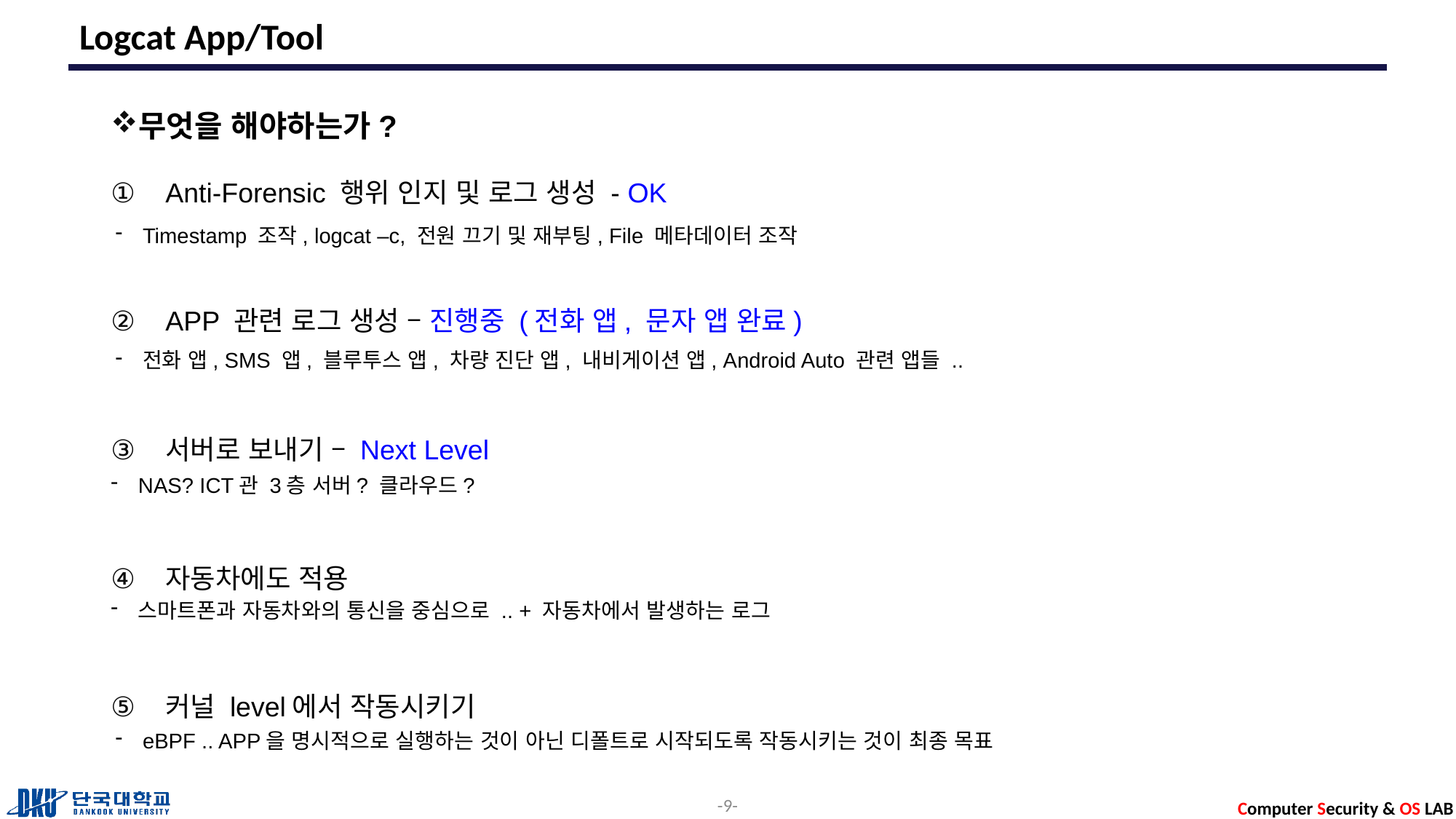

# Logcat App/Tool
무엇을 해야하는가?
Anti-Forensic 행위 인지 및 로그 생성 - OK

APP 관련 로그 생성 – 진행중 (전화 앱, 문자 앱 완료)

서버로 보내기 – Next Level

자동차에도 적용

커널 level에서 작동시키기

Timestamp 조작, logcat –c, 전원 끄기 및 재부팅, File 메타데이터 조작

전화 앱, SMS 앱, 블루투스 앱, 차량 진단 앱, 내비게이션 앱, Android Auto 관련 앱들 ..
NAS? ICT관 3층 서버? 클라우드?
스마트폰과 자동차와의 통신을 중심으로 .. + 자동차에서 발생하는 로그
eBPF .. APP을 명시적으로 실행하는 것이 아닌 디폴트로 시작되도록 작동시키는 것이 최종 목표
9